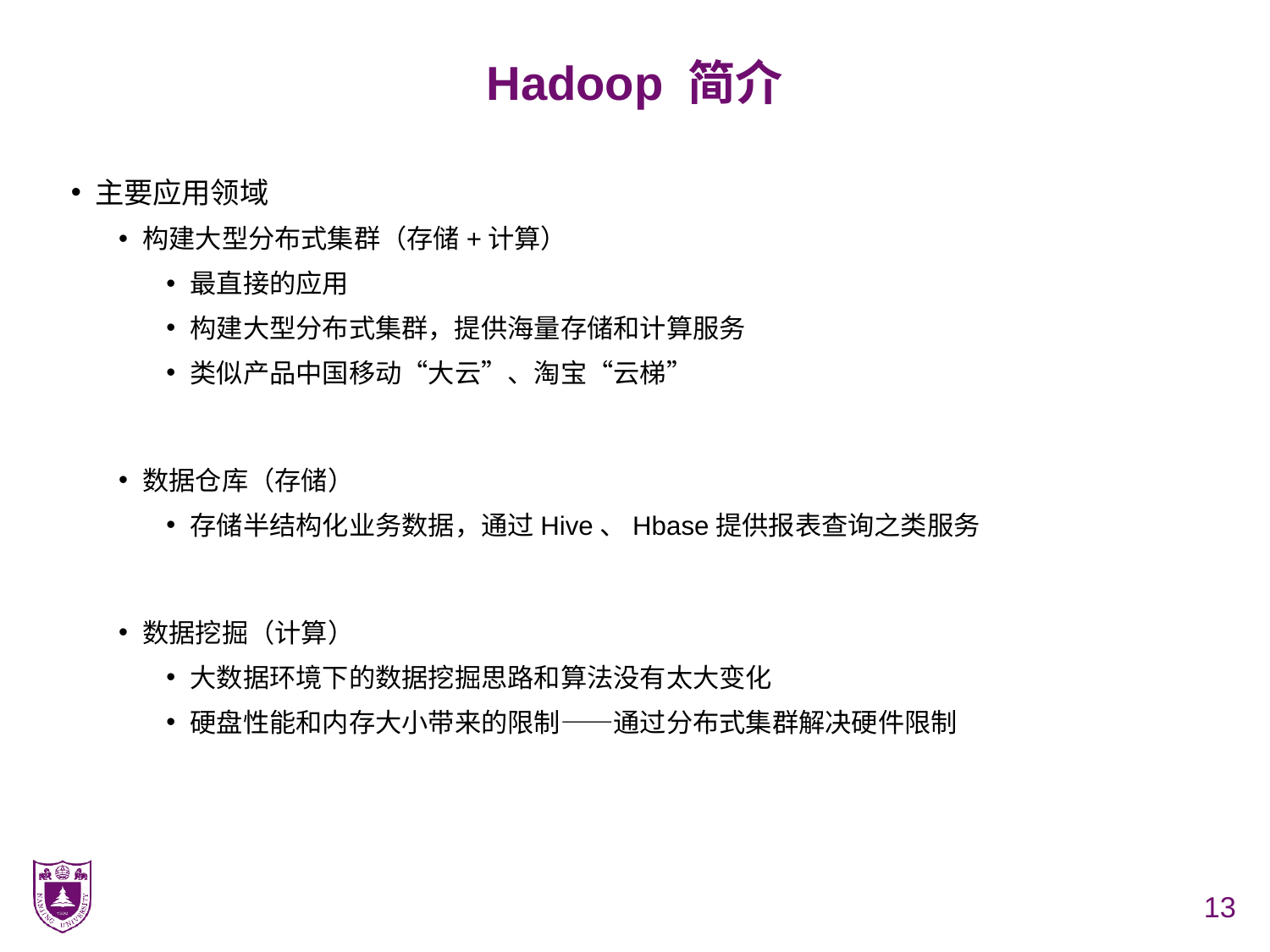

# Hadoop 简介
主要应用领域
构建大型分布式集群（存储+计算）
最直接的应用
构建大型分布式集群，提供海量存储和计算服务
类似产品中国移动“大云”、淘宝“云梯”

数据仓库（存储）
存储半结构化业务数据，通过Hive、Hbase提供报表查询之类服务

数据挖掘（计算）
大数据环境下的数据挖掘思路和算法没有太大变化
硬盘性能和内存大小带来的限制——通过分布式集群解决硬件限制

13